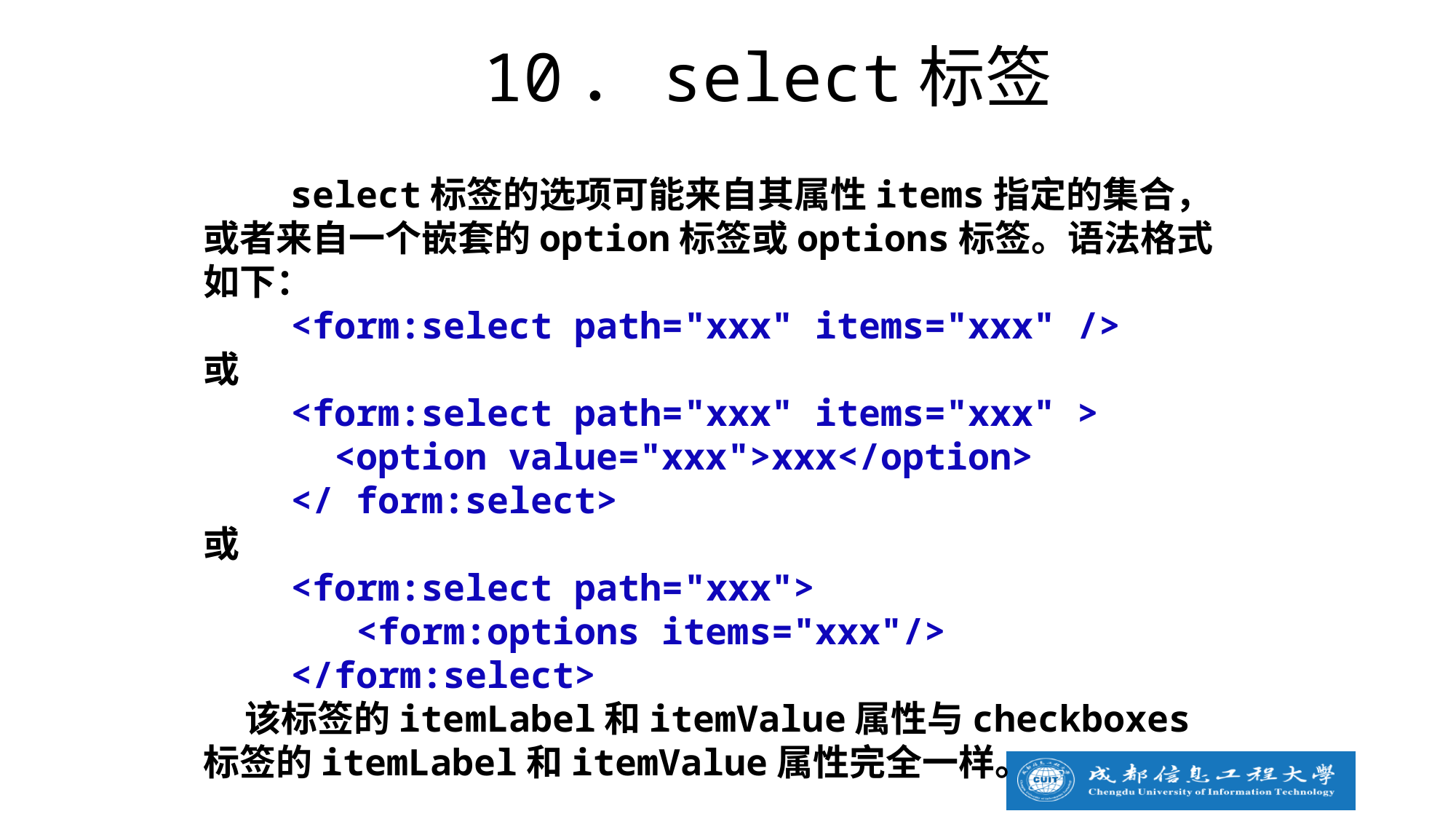

10．select标签
    select标签的选项可能来自其属性items指定的集合，或者来自一个嵌套的option标签或options标签。语法格式如下：
    <form:select path="xxx" items="xxx" />
或
    <form:select path="xxx" items="xxx" >
	 <option value="xxx">xxx</option>
    </ form:select>
或
    <form:select path="xxx">
       <form:options items="xxx"/>
    </form:select>
    该标签的itemLabel和itemValue属性与checkboxes标签的itemLabel和itemValue属性完全一样。